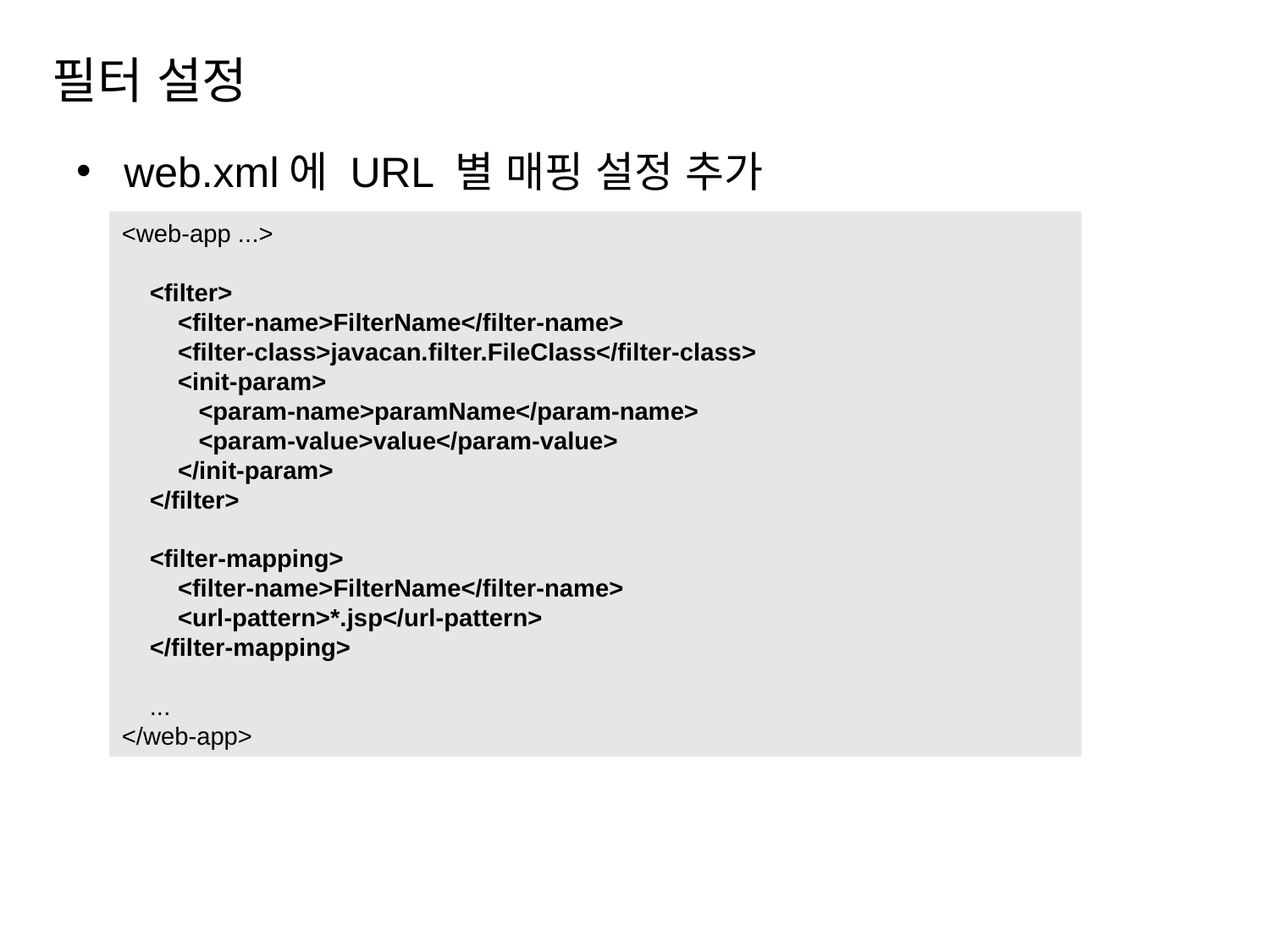

# 필터 설정
web.xml에 URL 별 매핑 설정 추가
<web-app ...>

    <filter>
        <filter-name>FilterName</filter-name>
        <filter-class>javacan.filter.FileClass</filter-class>
        <init-param>
           <param-name>paramName</param-name>
           <param-value>value</param-value>
        </init-param>
    </filter>

    <filter-mapping>
        <filter-name>FilterName</filter-name>
        <url-pattern>*.jsp</url-pattern>
    </filter-mapping>

    ...
</web-app>